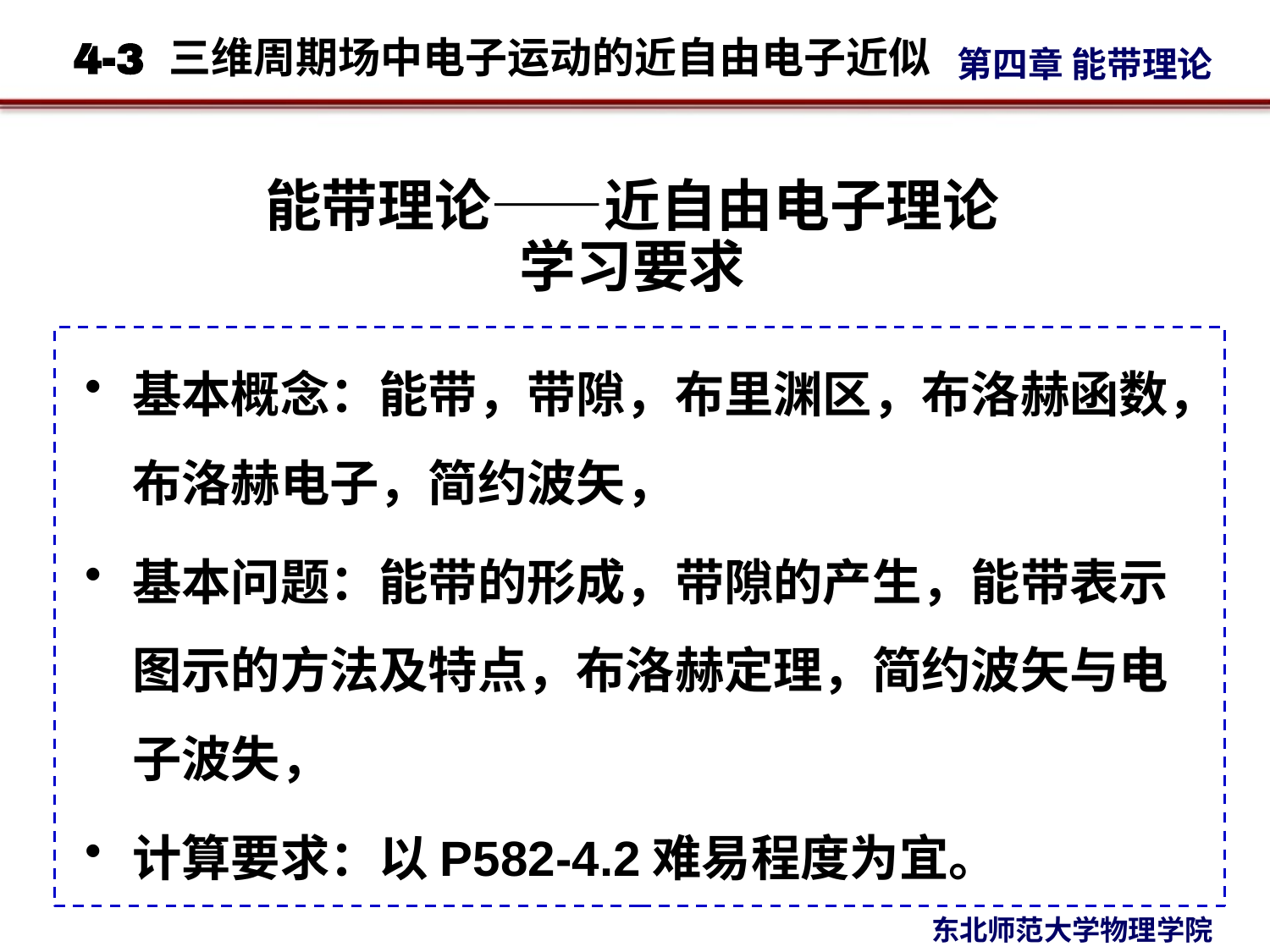

# 能带理论——近自由电子理论 学习要求

基本概念：能带，带隙，布里渊区，布洛赫函数，布洛赫电子，简约波矢，
基本问题：能带的形成，带隙的产生，能带表示图示的方法及特点，布洛赫定理，简约波矢与电子波失，
计算要求：以P582-4.2难易程度为宜。